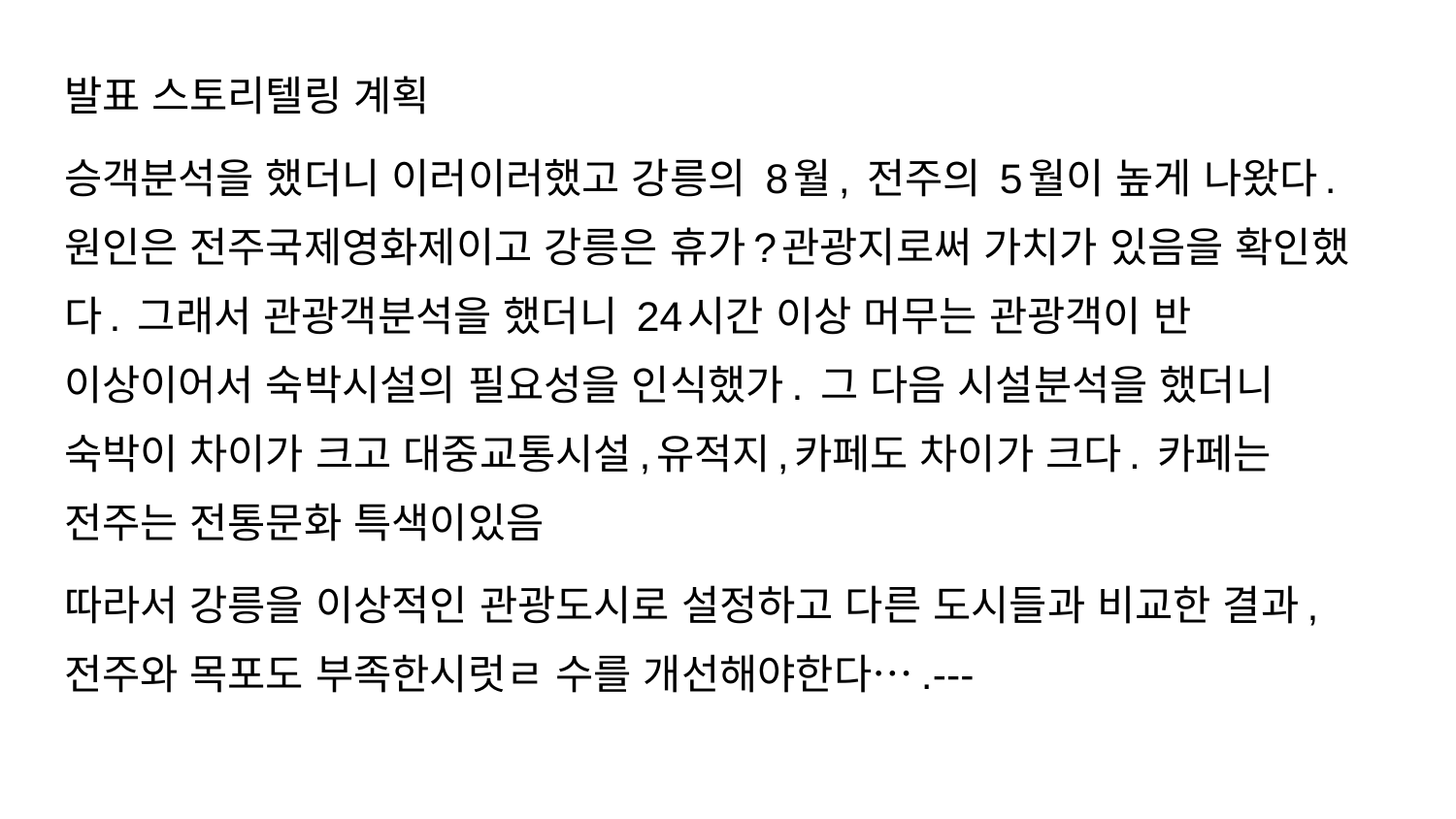

발표 스토리텔링 계획
승객분석을 했더니 이러이러했고 강릉의 8월, 전주의 5월이 높게 나왔다. 원인은 전주국제영화제이고 강릉은 휴가?관광지로써 가치가 있음을 확인했다. 그래서 관광객분석을 했더니 24시간 이상 머무는 관광객이 반 이상이어서 숙박시설의 필요성을 인식했가. 그 다음 시설분석을 했더니 숙박이 차이가 크고 대중교통시설,유적지,카페도 차이가 크다. 카페는 전주는 전통문화 특색이있음
따라서 강릉을 이상적인 관광도시로 설정하고 다른 도시들과 비교한 결과, 전주와 목포도 부족한시럿ㄹ 수를 개선해야한다….---